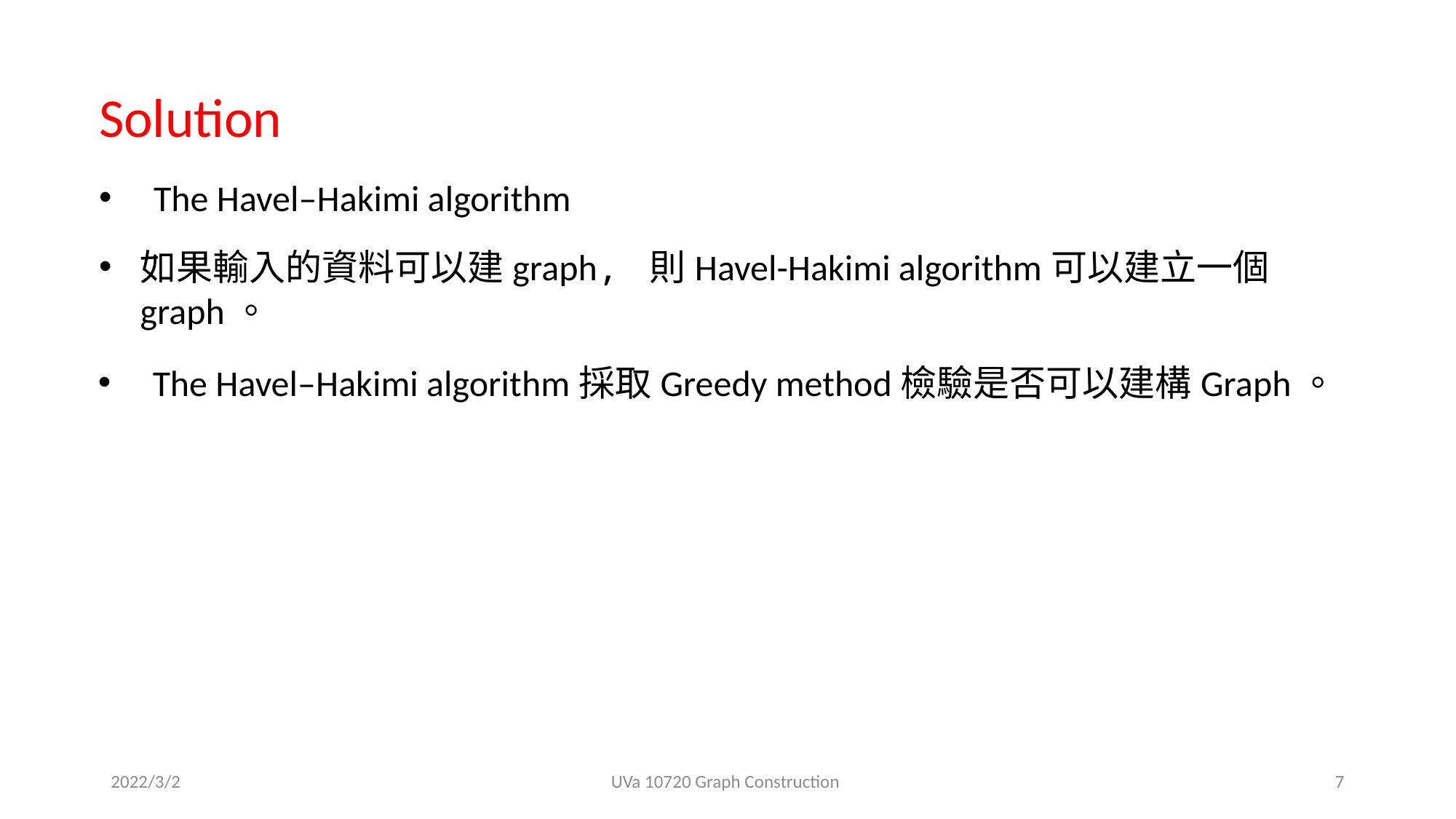

Solution
The Havel–Hakimi algorithm
如果輸入的資料可以建graph, 則Havel-Hakimi algorithm可以建立一個graph。
The Havel–Hakimi algorithm採取Greedy method檢驗是否可以建構Graph。
2022/3/2
UVa 10720 Graph Construction
7